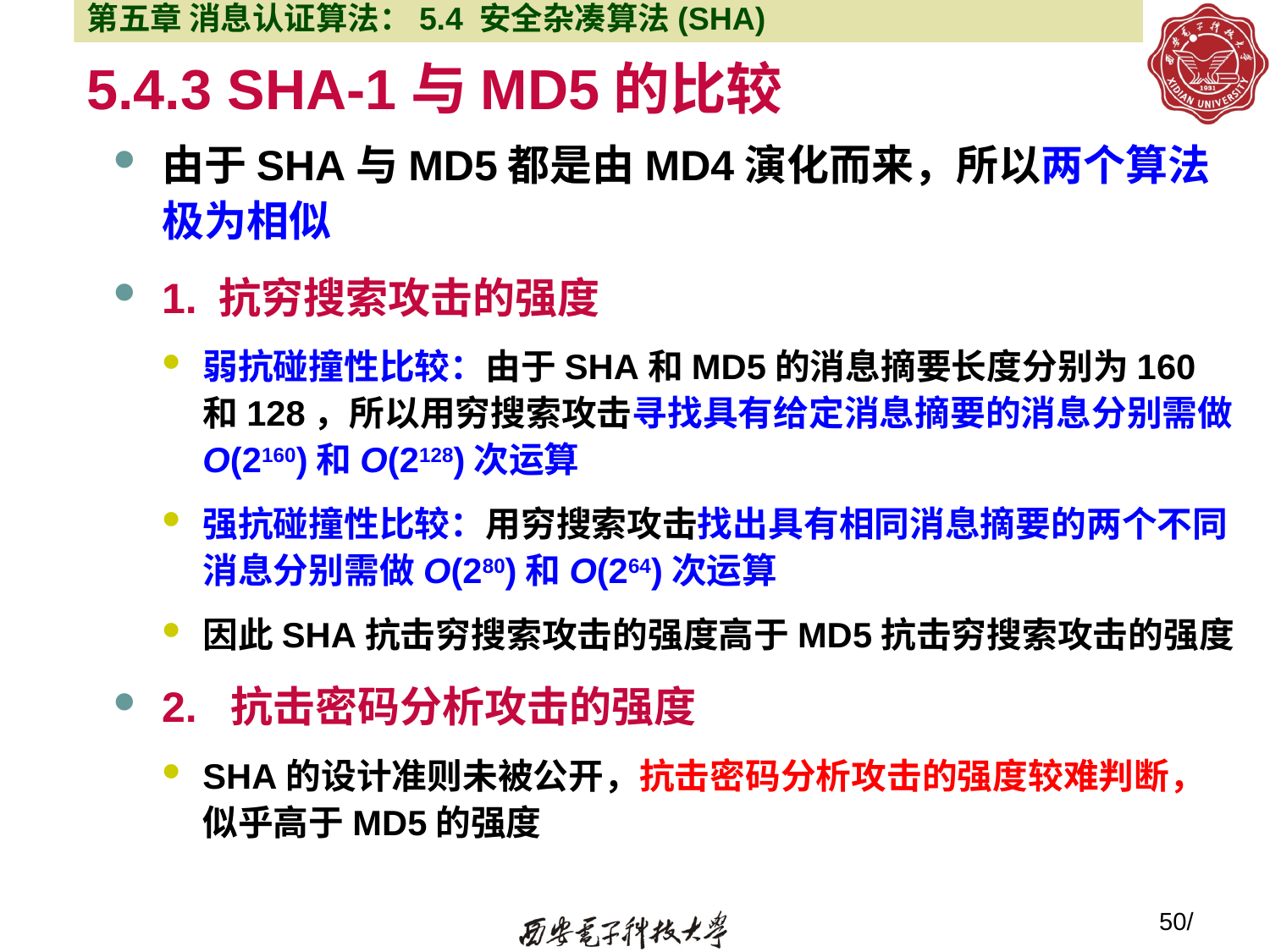

第五章 消息认证算法：5.4 安全杂凑算法(SHA)
# 5.4.3 SHA-1与MD5的比较
由于SHA与MD5都是由MD4演化而来，所以两个算法极为相似
1. 抗穷搜索攻击的强度
弱抗碰撞性比较：由于SHA和MD5的消息摘要长度分别为160和128，所以用穷搜索攻击寻找具有给定消息摘要的消息分别需做O(2160)和O(2128)次运算
强抗碰撞性比较：用穷搜索攻击找出具有相同消息摘要的两个不同消息分别需做O(280)和O(264)次运算
因此SHA抗击穷搜索攻击的强度高于MD5抗击穷搜索攻击的强度
2.  抗击密码分析攻击的强度
SHA的设计准则未被公开，抗击密码分析攻击的强度较难判断，似乎高于MD5的强度
50/